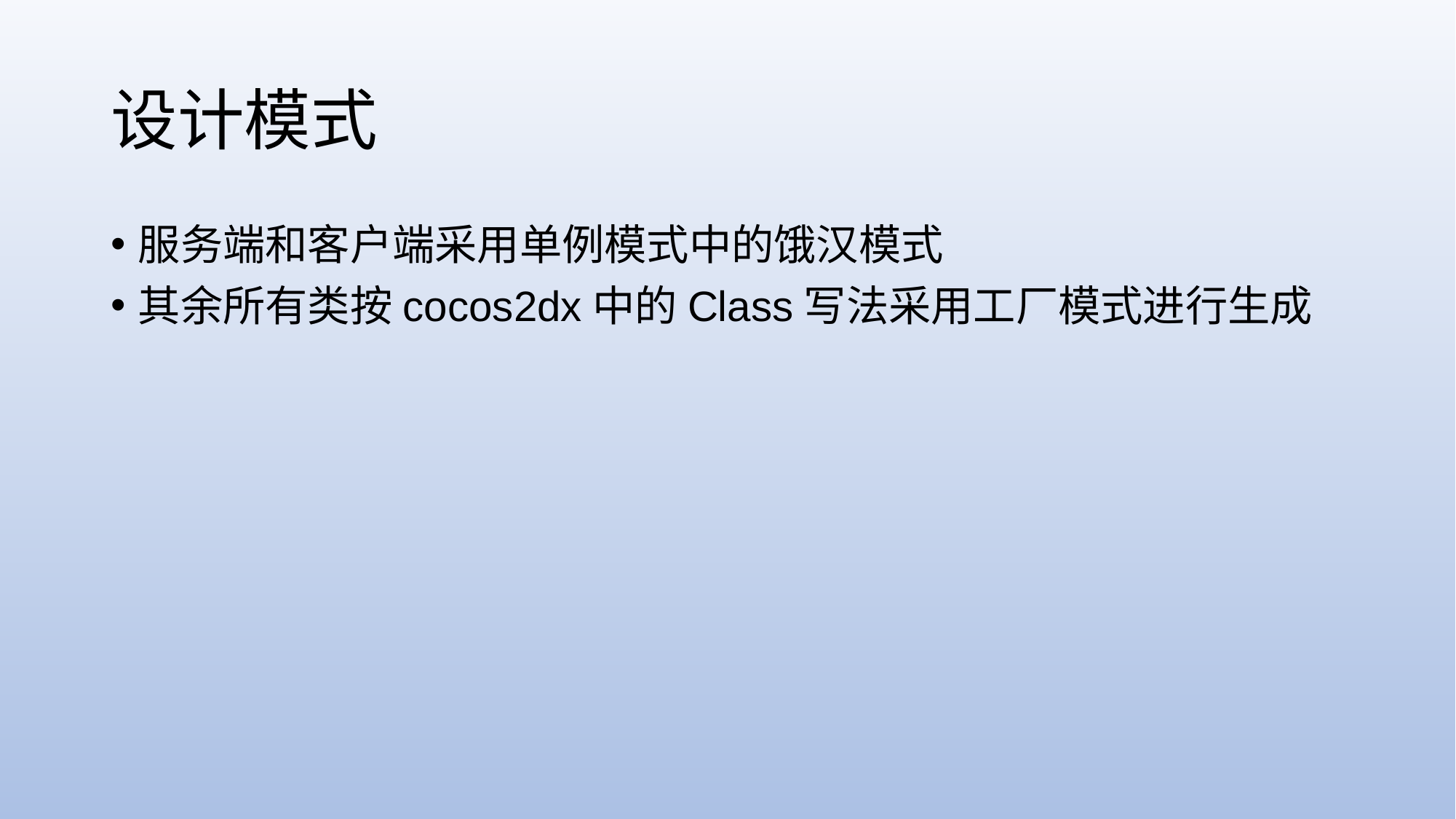

# 设计模式
服务端和客户端采用单例模式中的饿汉模式
其余所有类按cocos2dx中的Class写法采用工厂模式进行生成